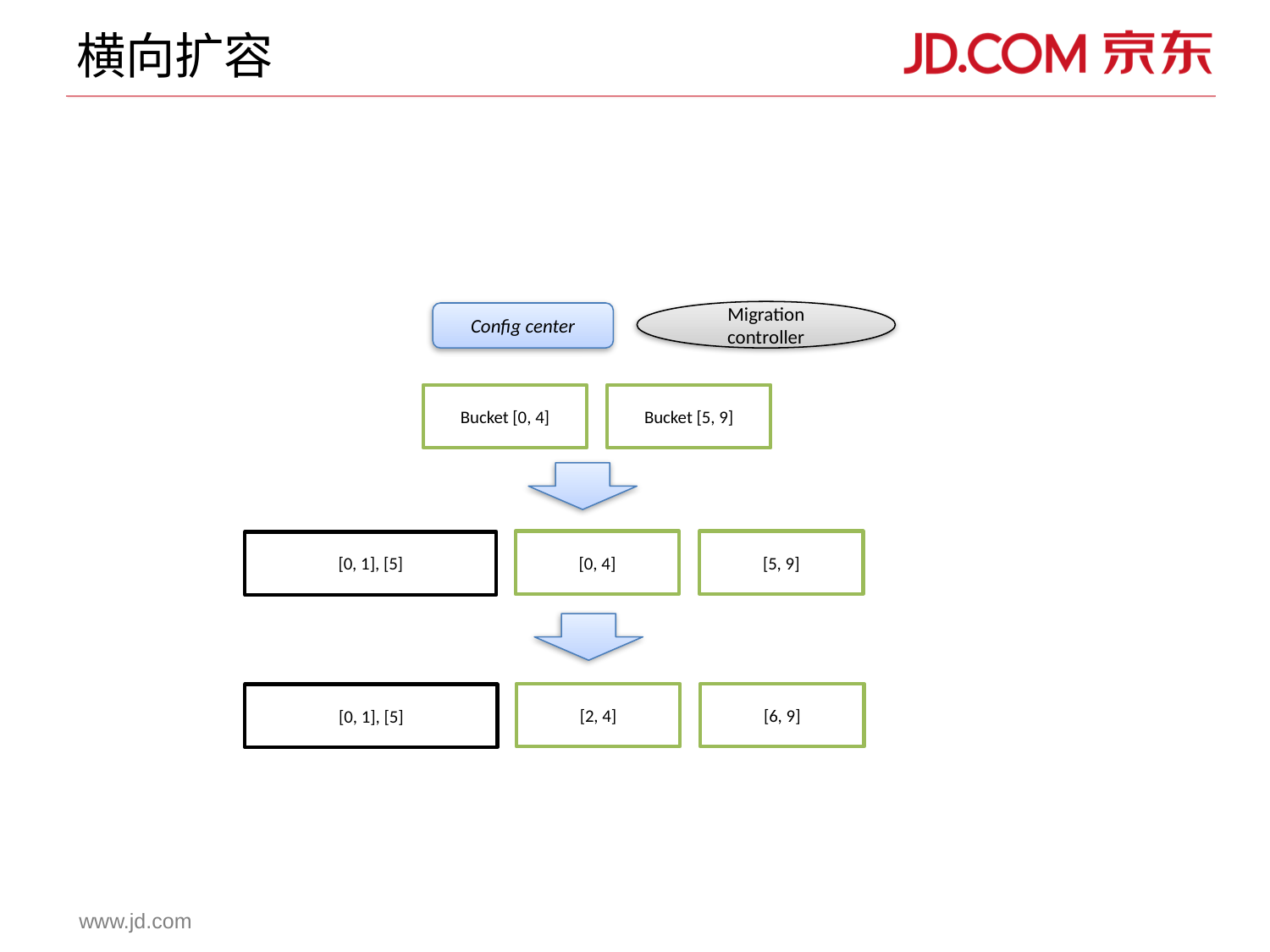

# 横向扩容
Migration controller
Config center
Bucket [0, 4]
Bucket [5, 9]

[0, 4]
[5, 9]
[0, 1], [5]

[2, 4]
[6, 9]
[0, 1], [5]